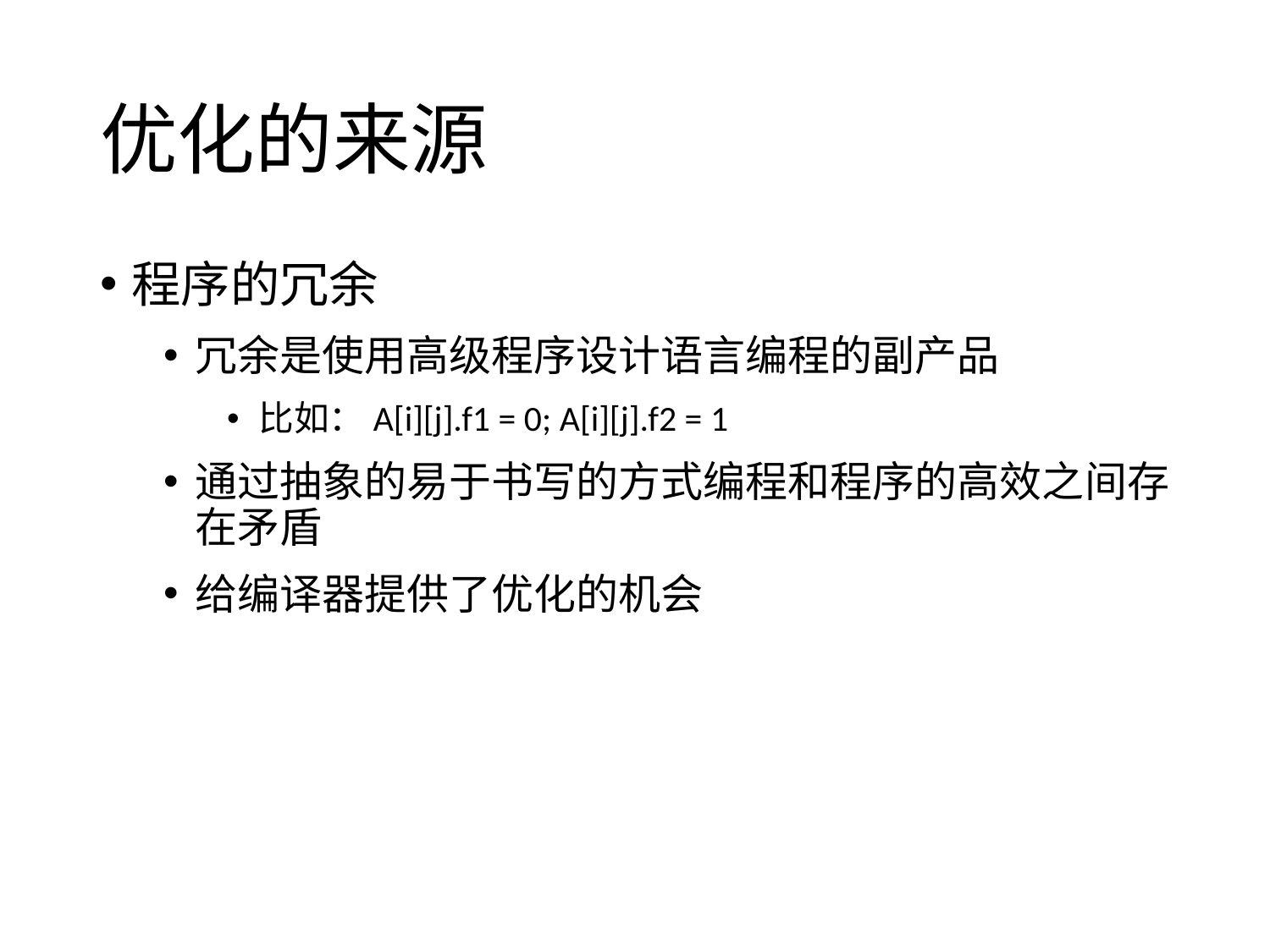

# 优化的来源
程序的冗余
冗余是使用高级程序设计语言编程的副产品
比如：A[i][j].f1 = 0; A[i][j].f2 = 1
通过抽象的易于书写的方式编程和程序的高效之间存在矛盾
给编译器提供了优化的机会